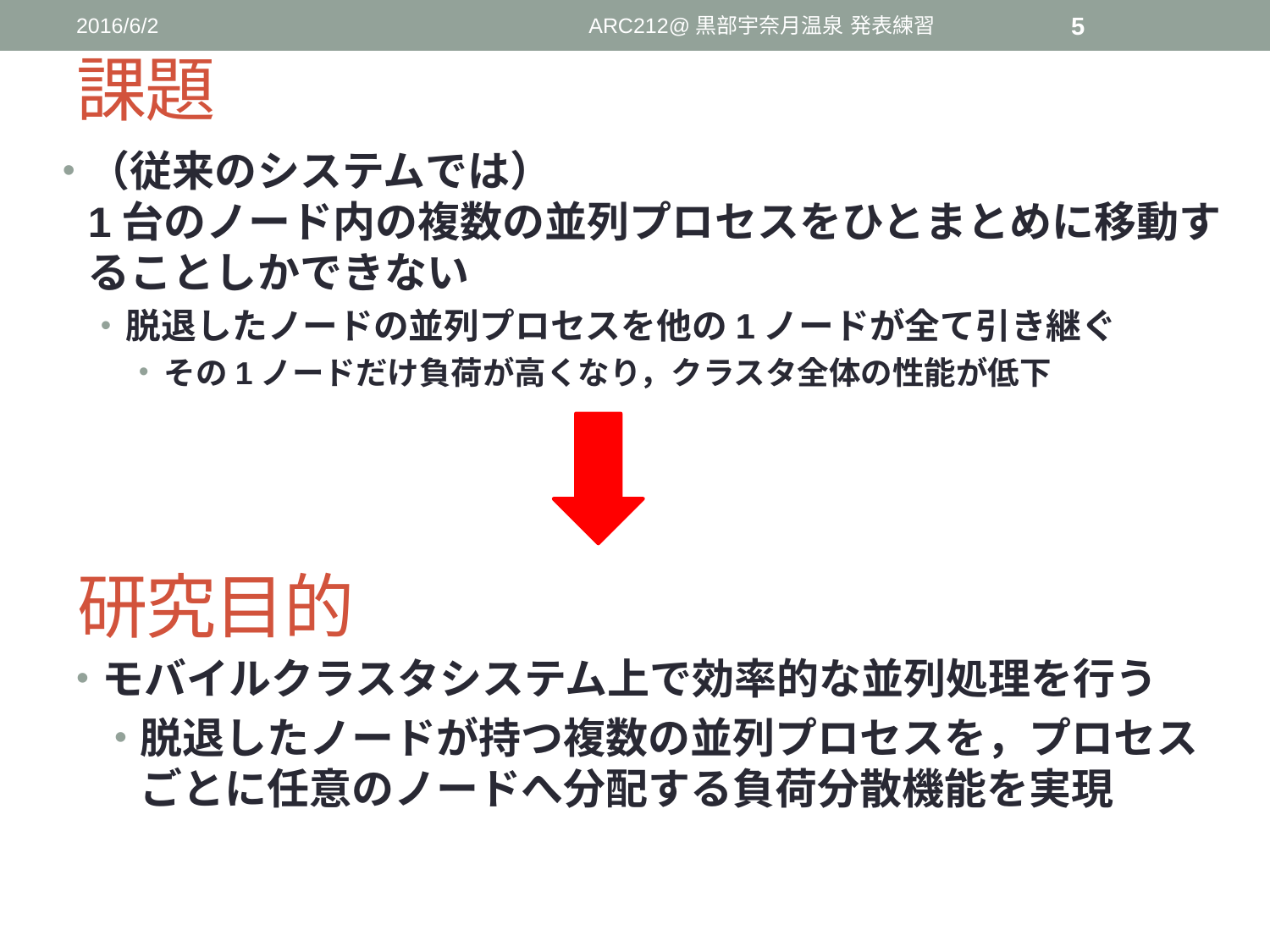

2016/6/2
ARC212@黒部宇奈月温泉 発表練習
5
# 課題
（従来のシステムでは）
1台のノード内の複数の並列プロセスをひとまとめに移動することしかできない
脱退したノードの並列プロセスを他の1ノードが全て引き継ぐ
その1ノードだけ負荷が高くなり，クラスタ全体の性能が低下

研究目的
モバイルクラスタシステム上で効率的な並列処理を行う
脱退したノードが持つ複数の並列プロセスを，プロセスごとに任意のノードへ分配する負荷分散機能を実現